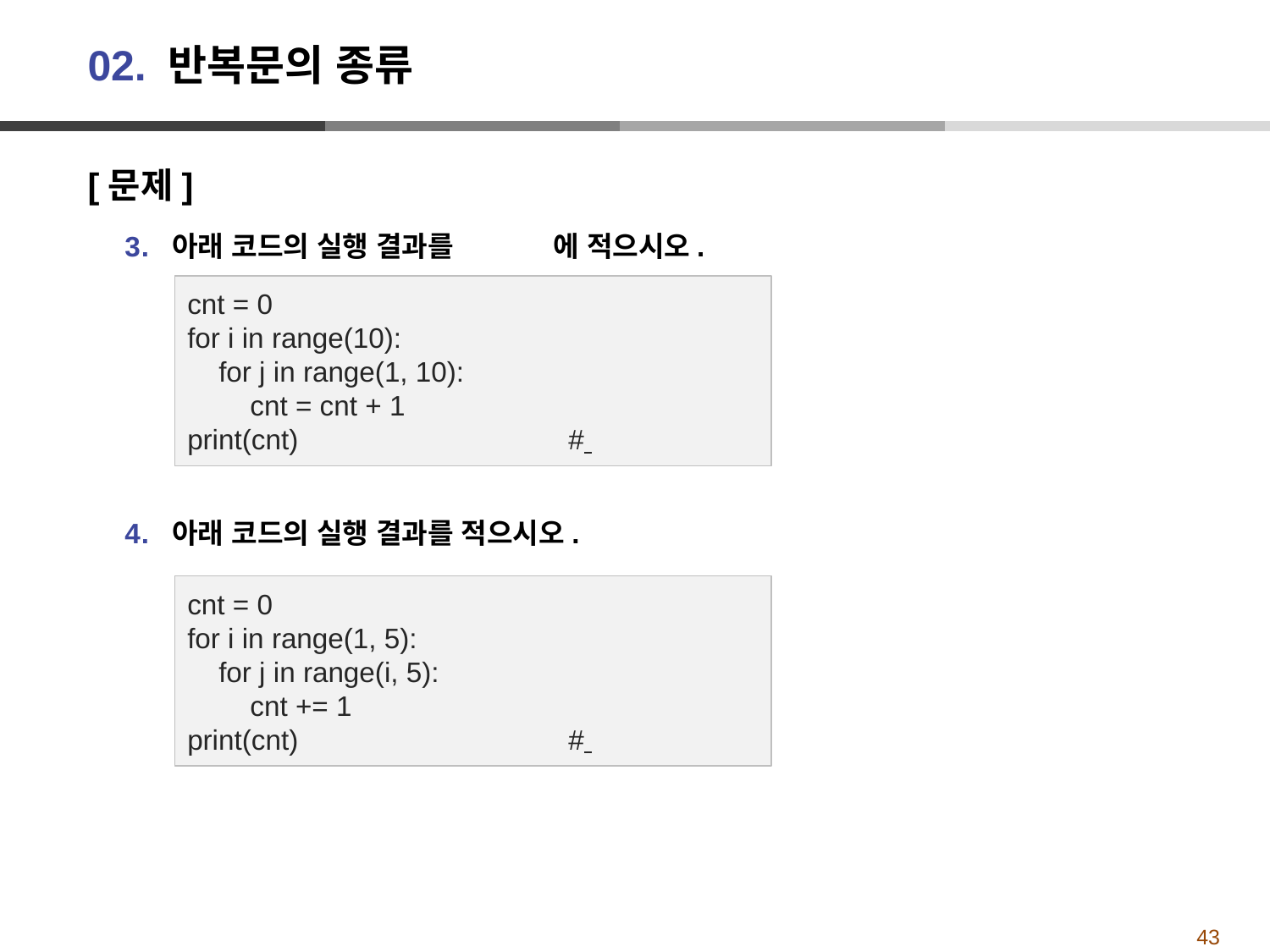

# 02. 반복문의 종류
[문제]
아래 코드의 실행 결과를 	에 적으시오.

아래 코드의 실행 결과를 적으시오.

cnt = 0
for i in range(10):
    for j in range(1, 10):
        cnt = cnt + 1
print(cnt)			#
cnt = 0
for i in range(1, 5):
    for j in range(i, 5):
        cnt += 1
print(cnt)			#